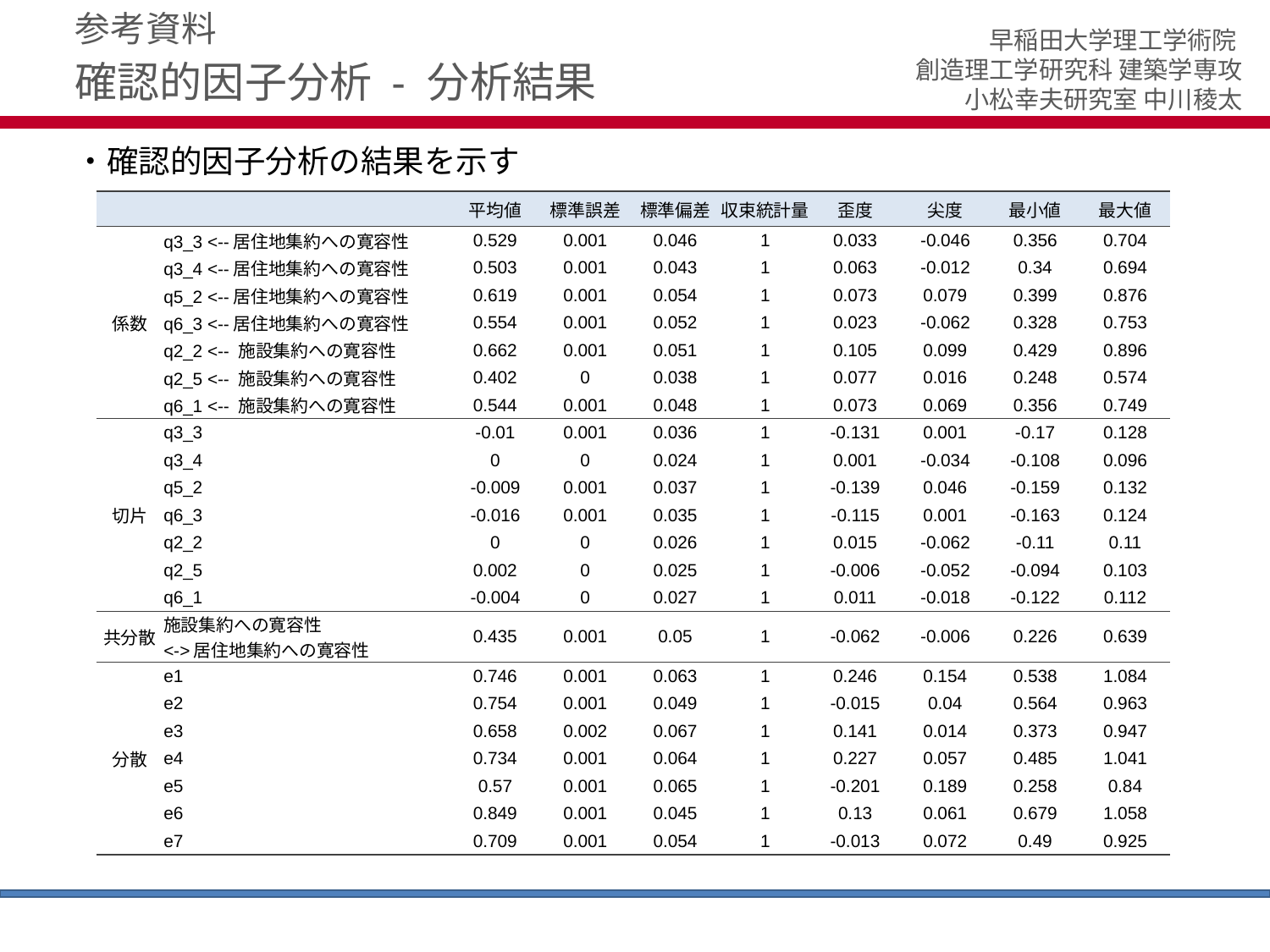

参考資料
# 確認的因子分析 - 分析結果
・確認的因子分析の結果を示す
|  |  | 平均値 | 標準誤差 | 標準偏差 | 収束統計量 | 歪度 | 尖度 | 最小値 | 最大値 |
| --- | --- | --- | --- | --- | --- | --- | --- | --- | --- |
| 係数 | q3\_3 <--居住地集約への寛容性 | 0.529 | 0.001 | 0.046 | 1 | 0.033 | -0.046 | 0.356 | 0.704 |
|  | q3\_4 <--居住地集約への寛容性 | 0.503 | 0.001 | 0.043 | 1 | 0.063 | -0.012 | 0.34 | 0.694 |
|  | q5\_2 <--居住地集約への寛容性 | 0.619 | 0.001 | 0.054 | 1 | 0.073 | 0.079 | 0.399 | 0.876 |
|  | q6\_3 <--居住地集約への寛容性 | 0.554 | 0.001 | 0.052 | 1 | 0.023 | -0.062 | 0.328 | 0.753 |
|  | q2\_2 <-- 施設集約への寛容性 | 0.662 | 0.001 | 0.051 | 1 | 0.105 | 0.099 | 0.429 | 0.896 |
|  | q2\_5 <-- 施設集約への寛容性 | 0.402 | 0 | 0.038 | 1 | 0.077 | 0.016 | 0.248 | 0.574 |
|  | q6\_1 <-- 施設集約への寛容性 | 0.544 | 0.001 | 0.048 | 1 | 0.073 | 0.069 | 0.356 | 0.749 |
| 切片 | q3\_3 | -0.01 | 0.001 | 0.036 | 1 | -0.131 | 0.001 | -0.17 | 0.128 |
|  | q3\_4 | 0 | 0 | 0.024 | 1 | 0.001 | -0.034 | -0.108 | 0.096 |
|  | q5\_2 | -0.009 | 0.001 | 0.037 | 1 | -0.139 | 0.046 | -0.159 | 0.132 |
|  | q6\_3 | -0.016 | 0.001 | 0.035 | 1 | -0.115 | 0.001 | -0.163 | 0.124 |
|  | q2\_2 | 0 | 0 | 0.026 | 1 | 0.015 | -0.062 | -0.11 | 0.11 |
|  | q2\_5 | 0.002 | 0 | 0.025 | 1 | -0.006 | -0.052 | -0.094 | 0.103 |
|  | q6\_1 | -0.004 | 0 | 0.027 | 1 | 0.011 | -0.018 | -0.122 | 0.112 |
| 共分散 | 施設集約への寛容性 <->居住地集約への寛容性 | 0.435 | 0.001 | 0.05 | 1 | -0.062 | -0.006 | 0.226 | 0.639 |
| 分散 | e1 | 0.746 | 0.001 | 0.063 | 1 | 0.246 | 0.154 | 0.538 | 1.084 |
|  | e2 | 0.754 | 0.001 | 0.049 | 1 | -0.015 | 0.04 | 0.564 | 0.963 |
|  | e3 | 0.658 | 0.002 | 0.067 | 1 | 0.141 | 0.014 | 0.373 | 0.947 |
|  | e4 | 0.734 | 0.001 | 0.064 | 1 | 0.227 | 0.057 | 0.485 | 1.041 |
|  | e5 | 0.57 | 0.001 | 0.065 | 1 | -0.201 | 0.189 | 0.258 | 0.84 |
|  | e6 | 0.849 | 0.001 | 0.045 | 1 | 0.13 | 0.061 | 0.679 | 1.058 |
|  | e7 | 0.709 | 0.001 | 0.054 | 1 | -0.013 | 0.072 | 0.49 | 0.925 |